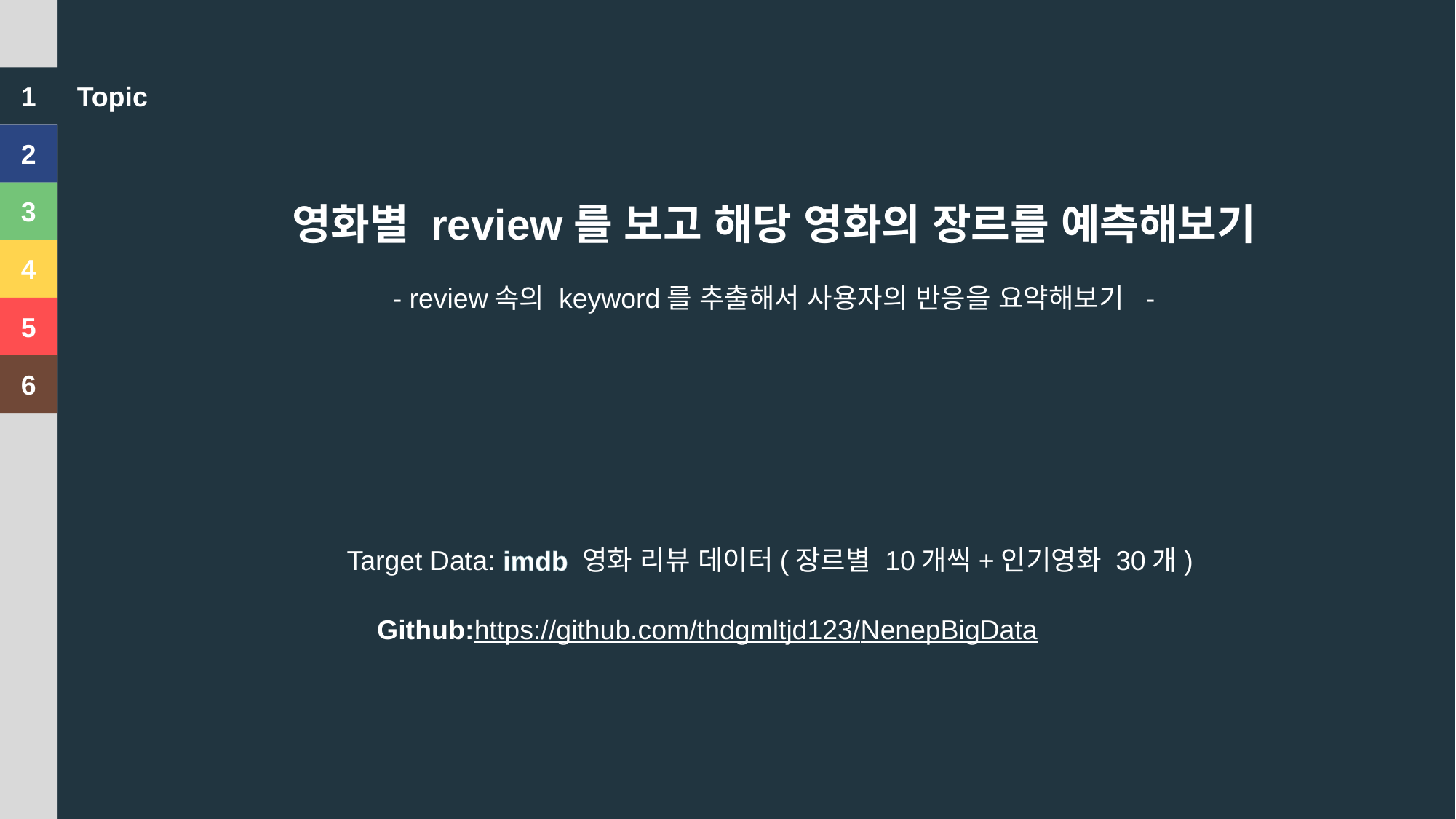

Topic
1

2

3
영화별 review를 보고 해당 영화의 장르를 예측해보기

- review속의 keyword를 추출해서 사용자의 반응을 요약해보기  -

Target Data: imdb 영화 리뷰 데이터(장르별 10개씩+인기영화 30개)

4

5

6
Github:https://github.com/thdgmltjd123/NenepBigData